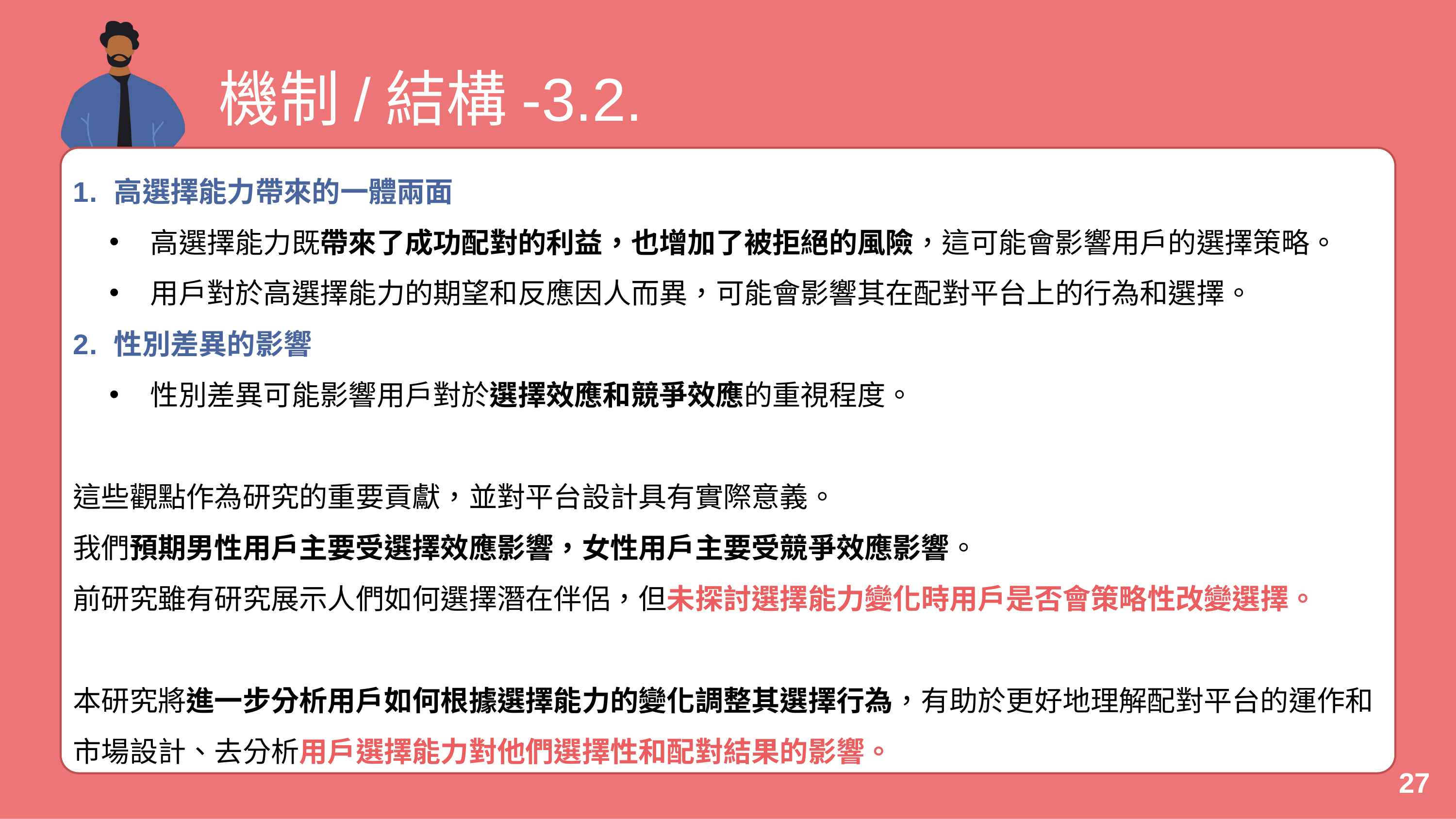

機制/結構-3.2.
高選擇能力帶來的一體兩面
高選擇能力既帶來了成功配對的利益，也增加了被拒絕的風險，這可能會影響用戶的選擇策略。
用戶對於高選擇能力的期望和反應因人而異，可能會影響其在配對平台上的行為和選擇。
性別差異的影響
性別差異可能影響用戶對於選擇效應和競爭效應的重視程度。

這些觀點作為研究的重要貢獻，並對平台設計具有實際意義。
我們預期男性用戶主要受選擇效應影響，女性用戶主要受競爭效應影響。
前研究雖有研究展示人們如何選擇潛在伴侶，但未探討選擇能力變化時用戶是否會策略性改變選擇。

本研究將進一步分析用戶如何根據選擇能力的變化調整其選擇行為，有助於更好地理解配對平台的運作和市場設計、去分析用戶選擇能力對他們選擇性和配對結果的影響。
27